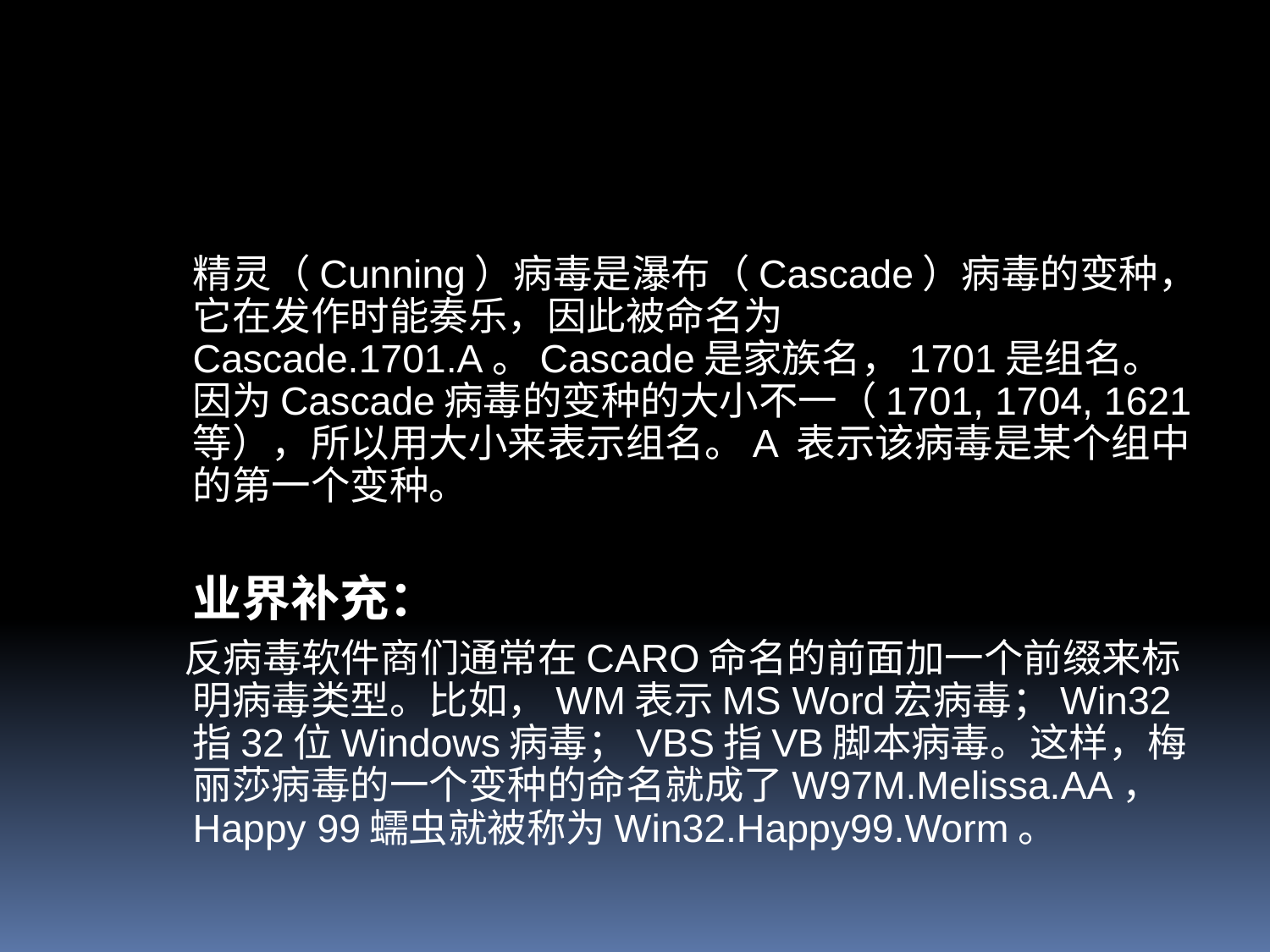

#
    精灵（Cunning）病毒是瀑布（Cascade）病毒的变种，它在发作时能奏乐，因此被命名为Cascade.1701.A。Cascade是家族名，1701是组名。因为Cascade病毒的变种的大小不一（1701, 1704, 1621等），所以用大小来表示组名。A 表示该病毒是某个组中的第一个变种。

    业界补充：
   反病毒软件商们通常在CARO命名的前面加一个前缀来标明病毒类型。比如，WM表示MS Word宏病毒；Win32指32位Windows病毒；VBS指VB脚本病毒。这样，梅丽莎病毒的一个变种的命名就成了W97M.Melissa.AA，Happy 99蠕虫就被称为Win32.Happy99.Worm。